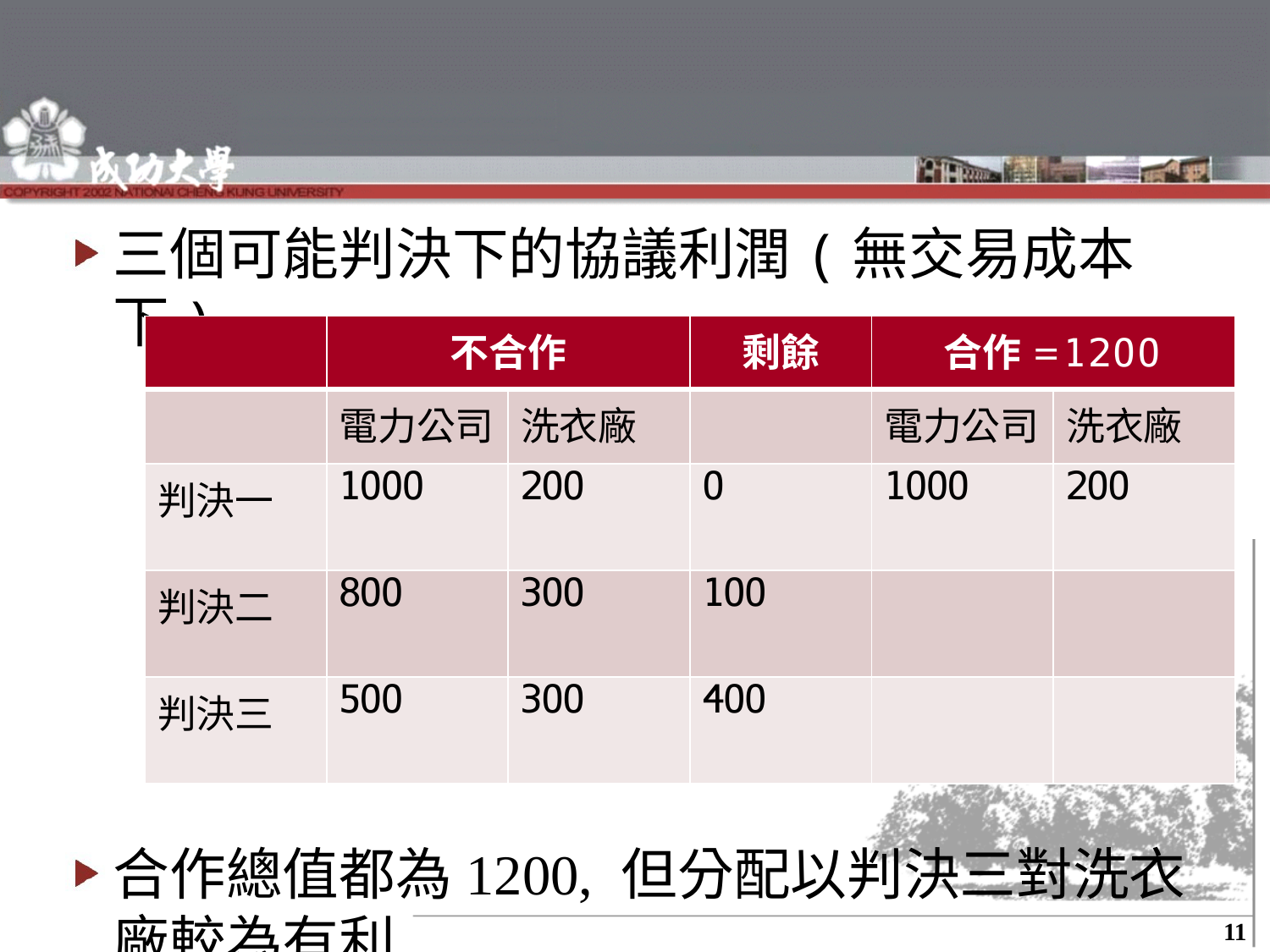

#
三個可能判決下的協議利潤(無交易成本下)

合作總值都為1200, 但分配以判決三對洗衣廠較為有利

|  | 不合作 |  | 剩餘 | 合作=1200 |  |
| --- | --- | --- | --- | --- | --- |
|  | 電力公司 | 洗衣廠 |  | 電力公司 | 洗衣廠 |
| 判決一 | 1000 | 200 | 0 | 1000 | 200 |
| 判決二 | 800 | 300 | 100 |  |  |
| 判決三 | 500 | 300 | 400 |  |  |
11